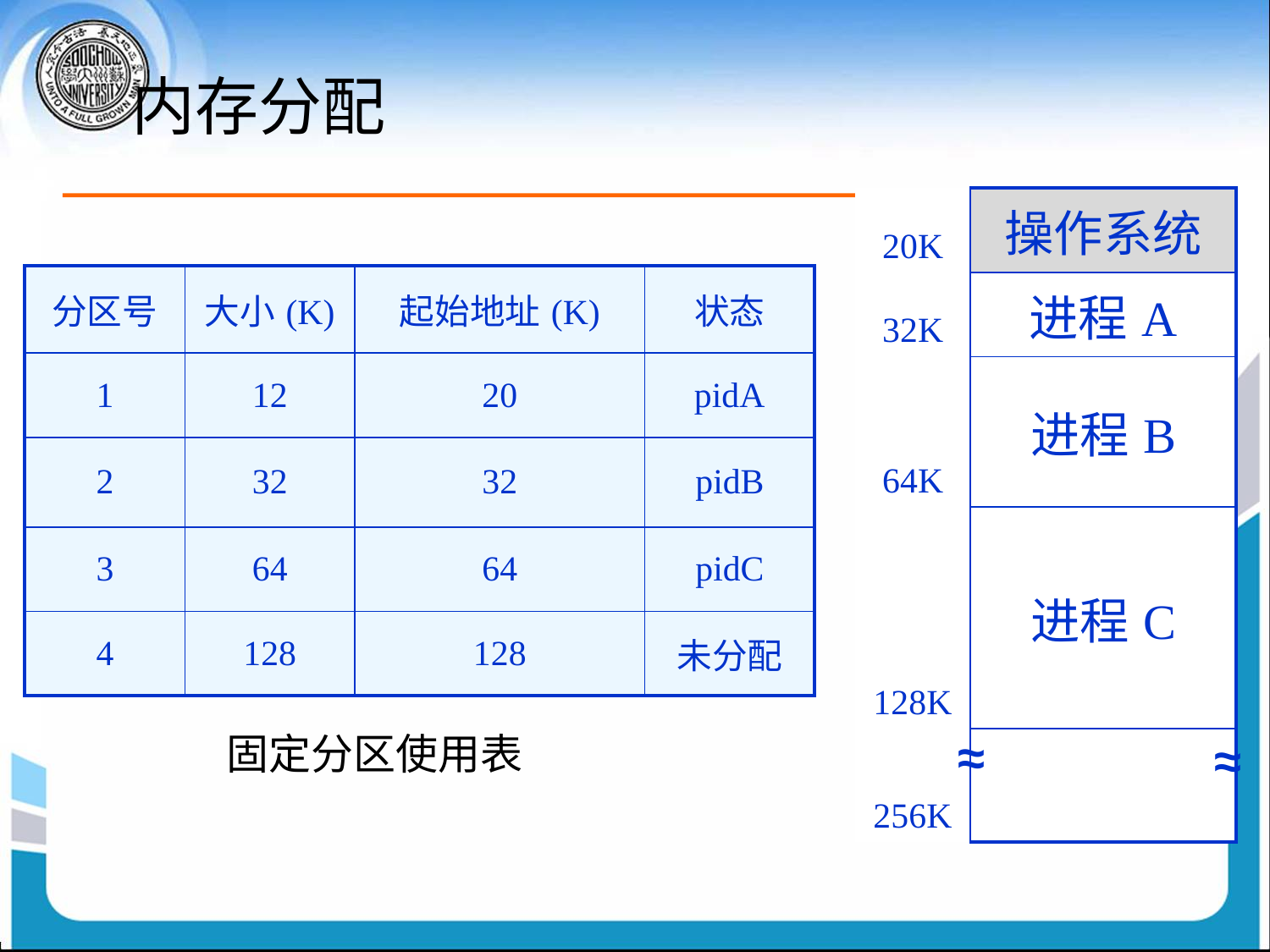

# 内存分配
| 20K | 操作系统 |
| --- | --- |
| 32K | 进程A |
| 64K | 进程B |
| 128K | 进程C |
| 256K |  |
| 分区号 | 大小(K) | 起始地址(K) | 状态 |
| --- | --- | --- | --- |
| 1 | 12 | 20 | pidA |
| 2 | 32 | 32 | pidB |
| 3 | 64 | 64 | pidC |
| 4 | 128 | 128 | 未分配 |
≈
固定分区使用表
≈